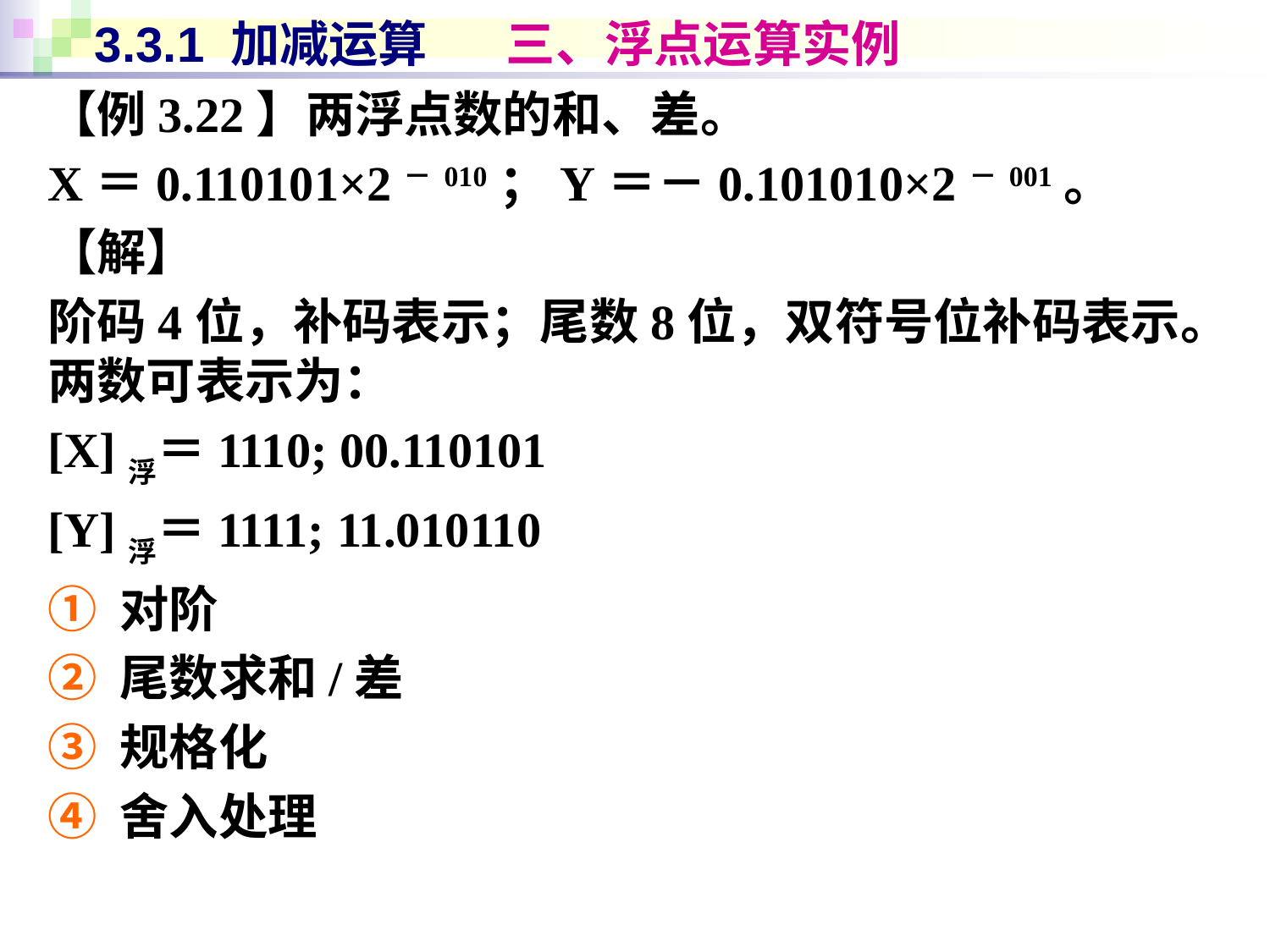

# 3.3.1 加减运算       三、浮点运算实例
【例3.22】两浮点数的和、差。
X＝0.110101×2－010；Y＝－0.101010×2－001。
【解】
阶码4位，补码表示；尾数8位，双符号位补码表示。两数可表示为：
[X]浮＝1110; 00.110101
[Y]浮＝1111; 11.010110
① 对阶
② 尾数求和/差
③ 规格化
④ 舍入处理
41